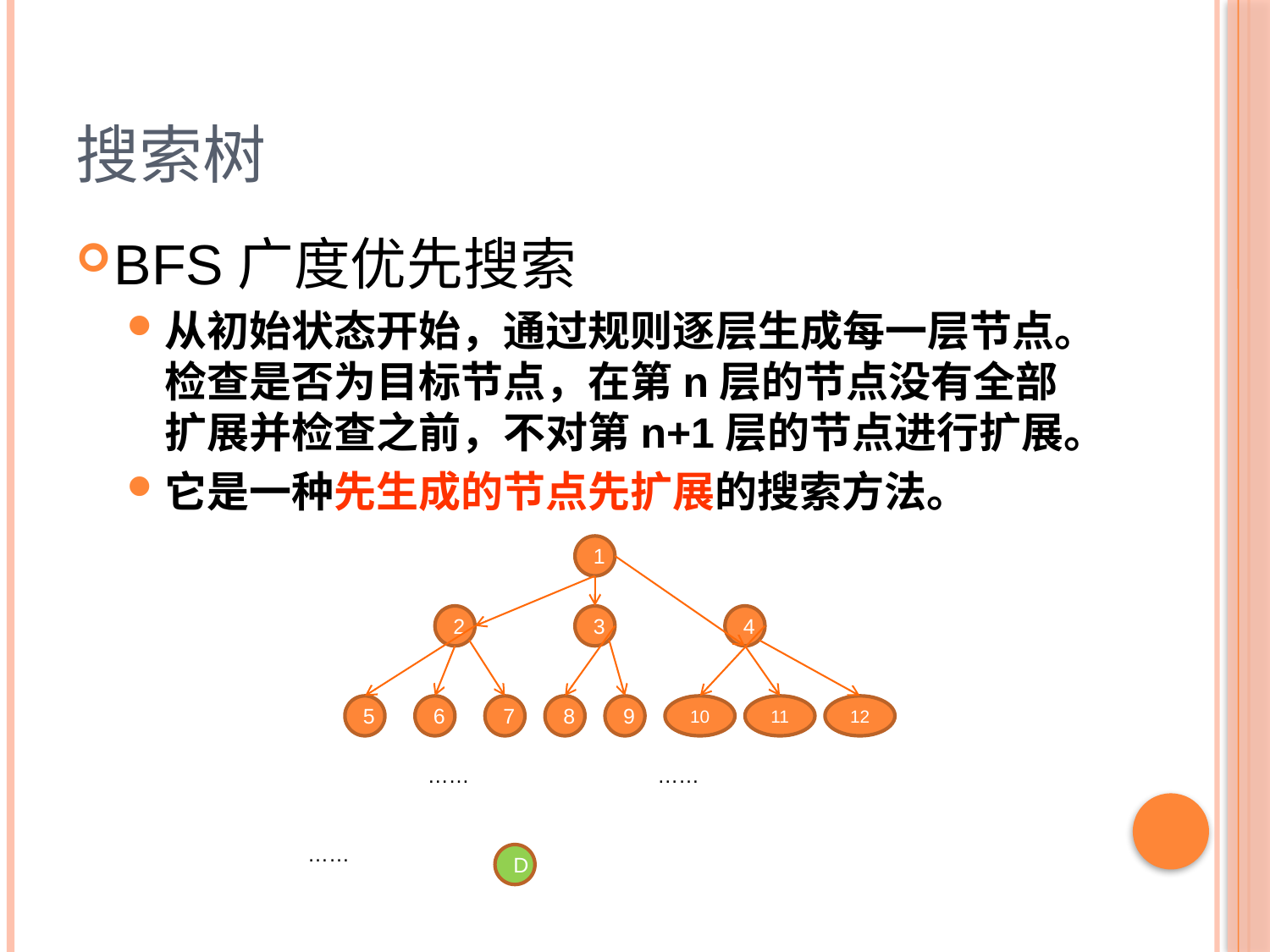

# 搜索树
BFS广度优先搜索
从初始状态开始，通过规则逐层生成每一层节点。检查是否为目标节点，在第n层的节点没有全部扩展并检查之前，不对第n+1层的节点进行扩展。
它是一种先生成的节点先扩展的搜索方法。
1
2
3
4
5
6
7
8
9
10
11
12
……
……
……
D